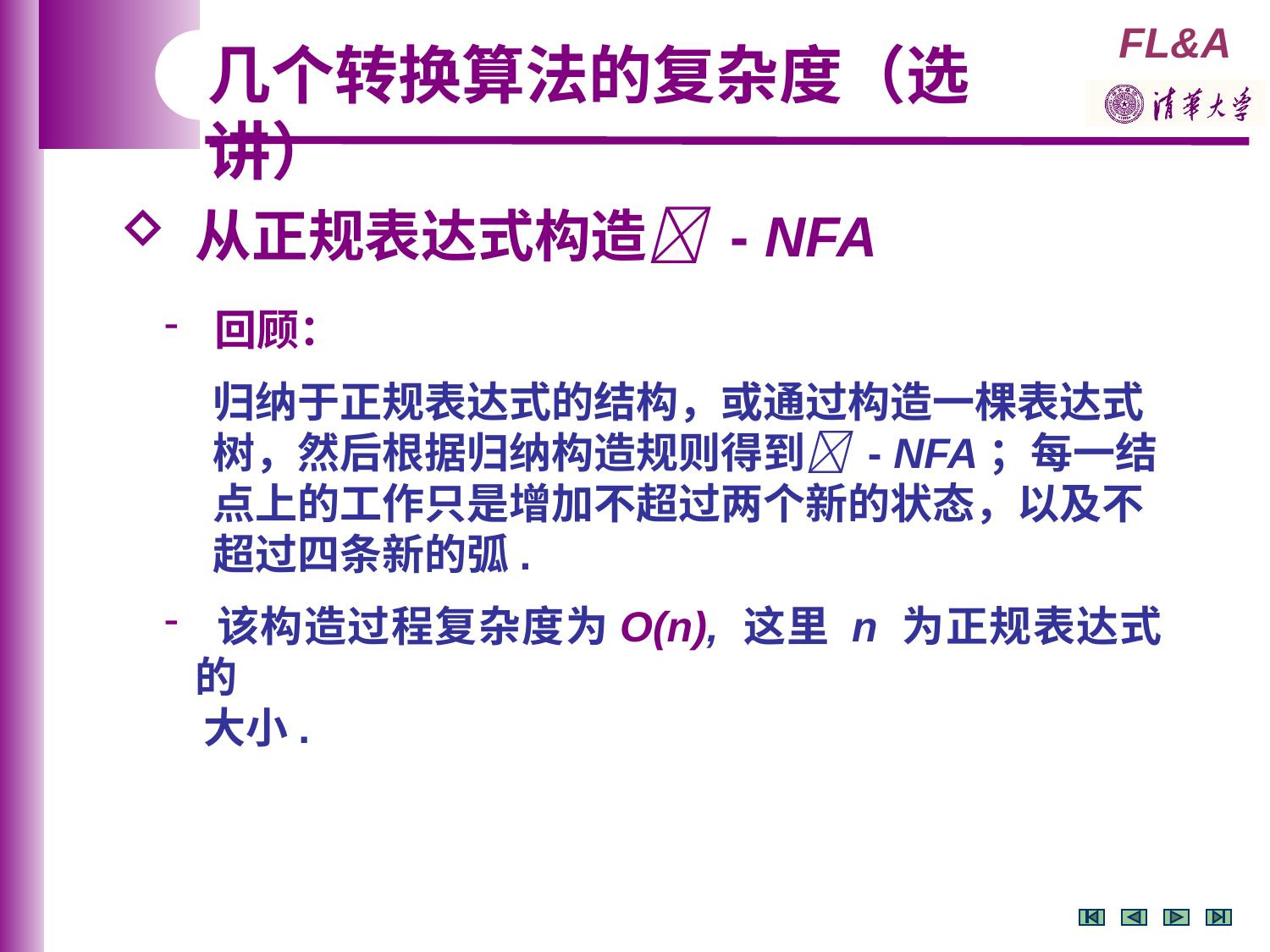

几个转换算法的复杂度（选讲）
 从正规表达式构造ε - NFA
 回顾：

    归纳于正规表达式的结构，或通过构造一棵表达式
    树，然后根据归纳构造规则得到ε - NFA；每一结
    点上的工作只是增加不超过两个新的状态，以及不
    超过四条新的弧.

 该构造过程复杂度为O(n), 这里 n 为正规表达式的
   大小.